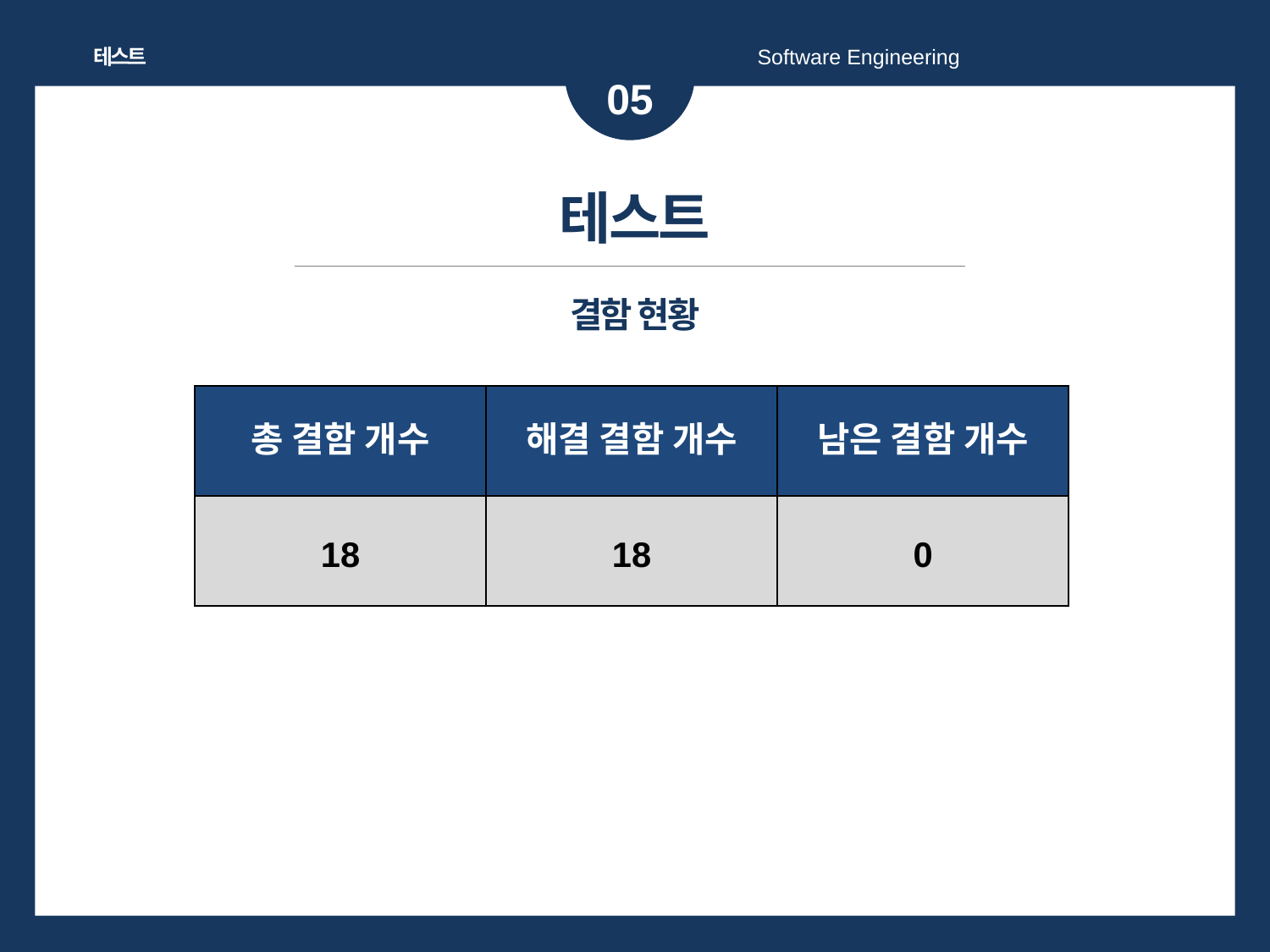

테스트
Software Engineering

05

테스트

결함 현황
| 총 결함 개수 | 해결 결함 개수 | 남은 결함 개수 |
| --- | --- | --- |
| 18 | 18 | 0 |